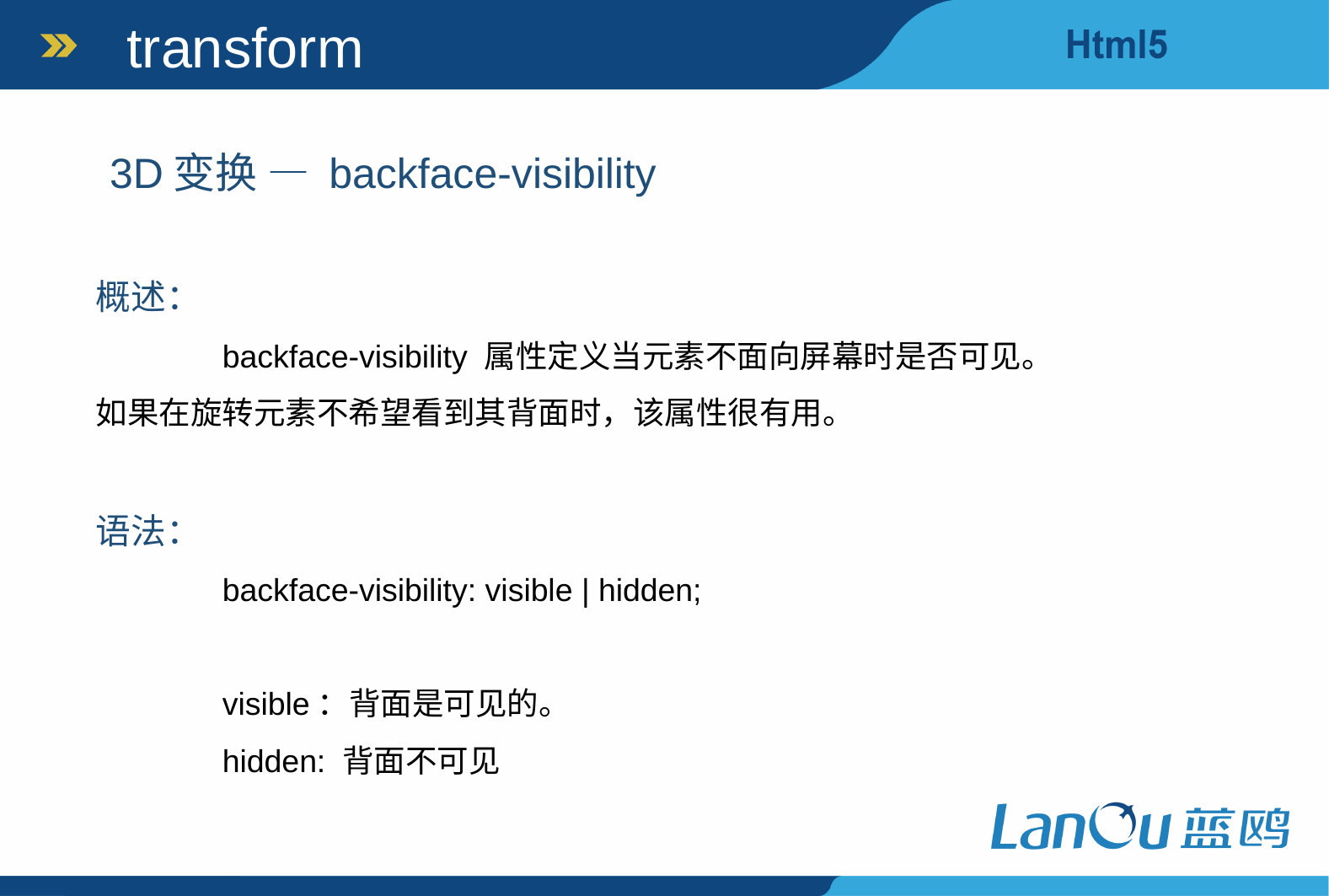

transform
3D变换 — backface-visibility

概述：
	backface-visibility 属性定义当元素不面向屏幕时是否可见。
如果在旋转元素不希望看到其背面时，该属性很有用。

语法：
	backface-visibility: visible | hidden;

	visible：背面是可见的。
	hidden: 背面不可见